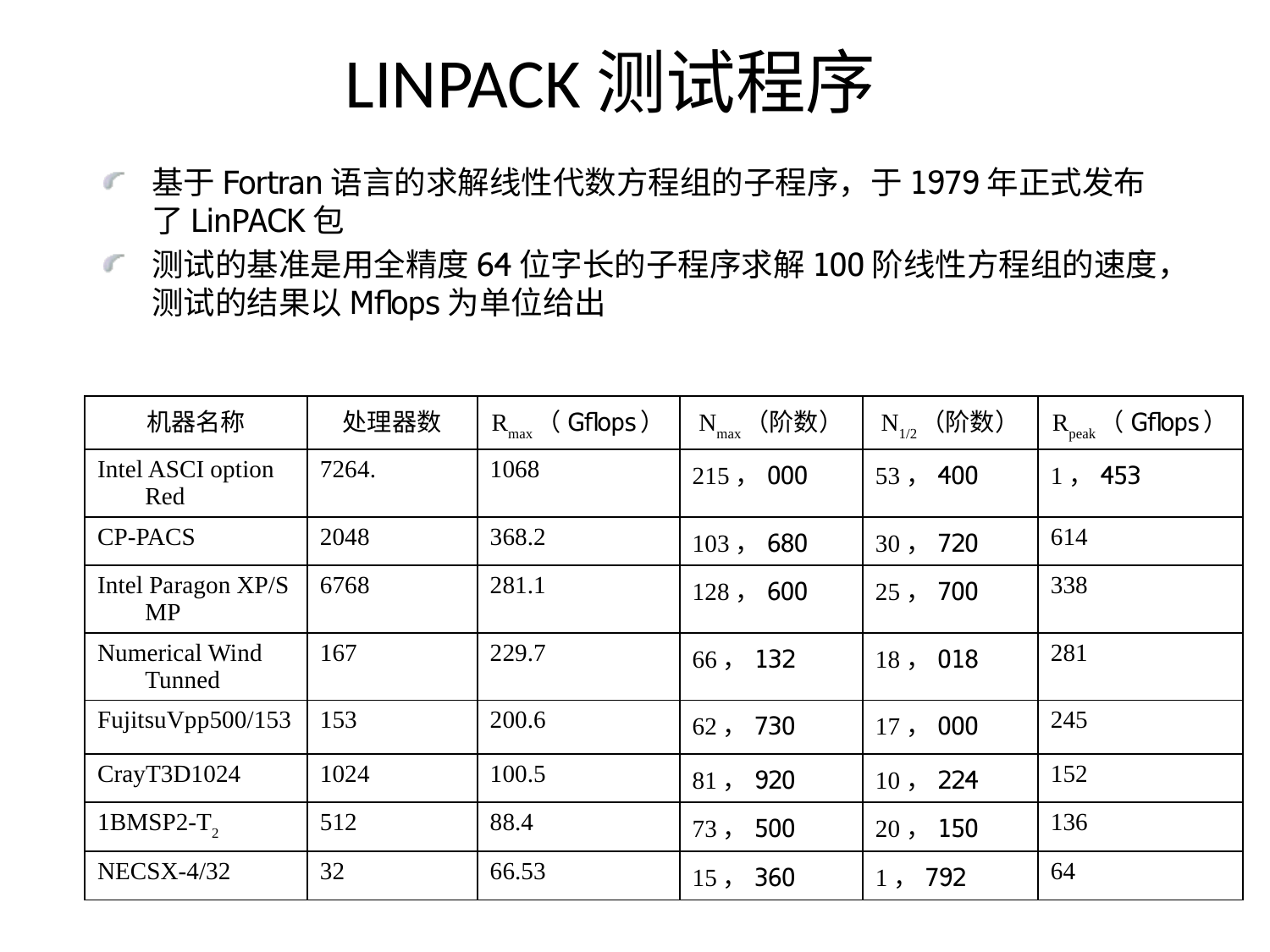

# LINPACK测试程序
基于Fortran语言的求解线性代数方程组的子程序，于1979年正式发布了LinPACK包
测试的基准是用全精度64位字长的子程序求解100阶线性方程组的速度，测试的结果以Mflops为单位给出
| 机器名称 | 处理器数 | Rmax（Gflops） | Nmax（阶数） | N1/2（阶数） | Rpeak（Gflops） |
| --- | --- | --- | --- | --- | --- |
| Intel ASCI option Red | 7264. | 1068 | 215，000 | 53，400 | 1，453 |
| CP-PACS | 2048 | 368.2 | 103，680 | 30，720 | 614 |
| Intel Paragon XP/S MP | 6768 | 281.1 | 128，600 | 25，700 | 338 |
| Numerical Wind Tunned | 167 | 229.7 | 66，132 | 18，018 | 281 |
| FujitsuVpp500/153 | 153 | 200.6 | 62，730 | 17，000 | 245 |
| CrayT3D1024 | 1024 | 100.5 | 81，920 | 10，224 | 152 |
| 1BMSP2-T2 | 512 | 88.4 | 73，500 | 20，150 | 136 |
| NECSX-4/32 | 32 | 66.53 | 15，360 | 1，792 | 64 |
38